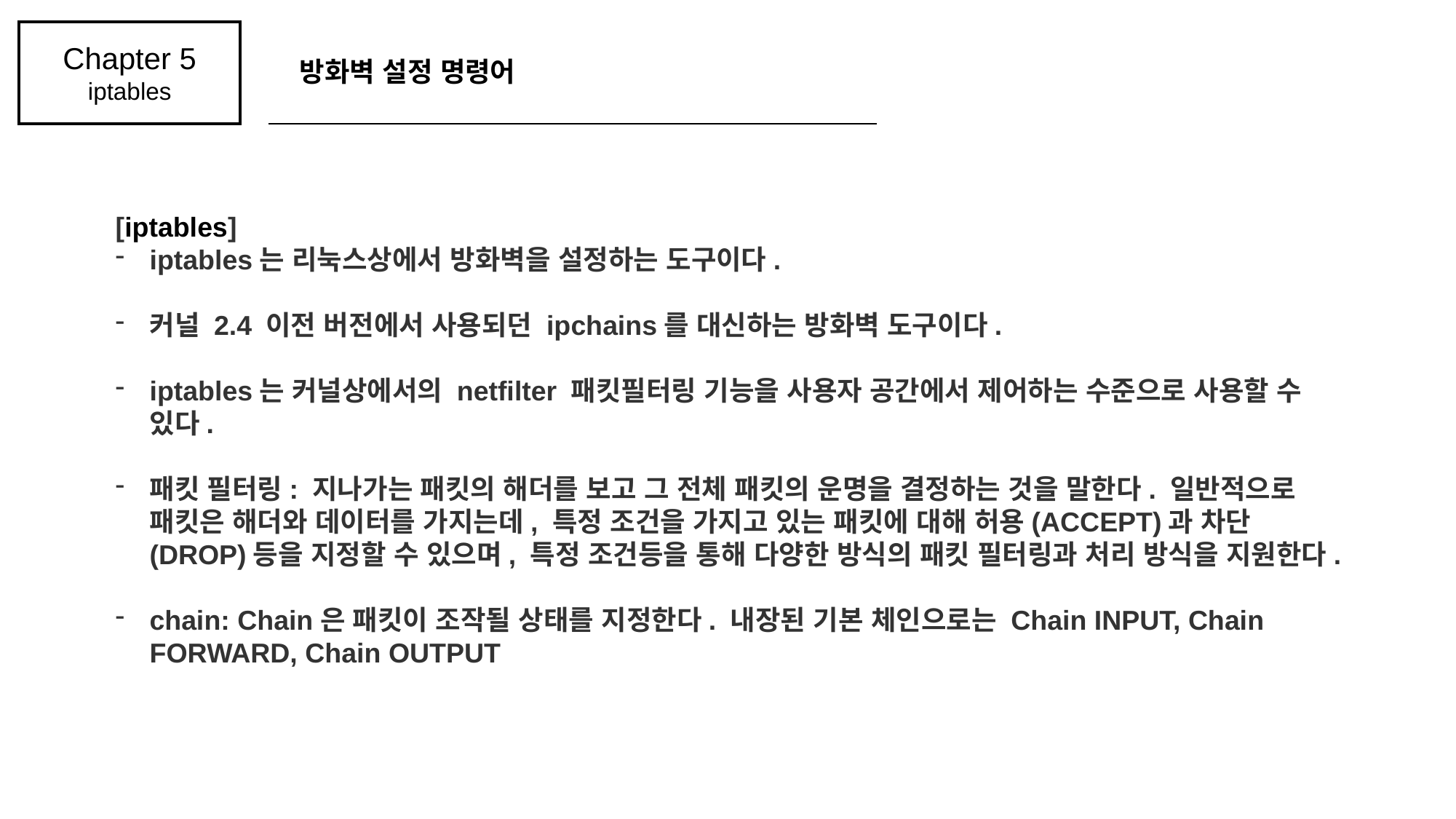

Chapter 5
iptables
방화벽 설정 명령어
[iptables]
iptables는 리눅스상에서 방화벽을 설정하는 도구이다.

커널 2.4 이전 버전에서 사용되던 ipchains를 대신하는 방화벽 도구이다.

iptables는 커널상에서의 netfilter 패킷필터링 기능을 사용자 공간에서 제어하는 수준으로 사용할 수 있다.

패킷 필터링: 지나가는 패킷의 해더를 보고 그 전체 패킷의 운명을 결정하는 것을 말한다. 일반적으로 패킷은 해더와 데이터를 가지는데, 특정 조건을 가지고 있는 패킷에 대해 허용(ACCEPT)과 차단(DROP)등을 지정할 수 있으며, 특정 조건등을 통해 다양한 방식의 패킷 필터링과 처리 방식을 지원한다.

chain: Chain은 패킷이 조작될 상태를 지정한다. 내장된 기본 체인으로는 Chain INPUT, Chain FORWARD, Chain OUTPUT